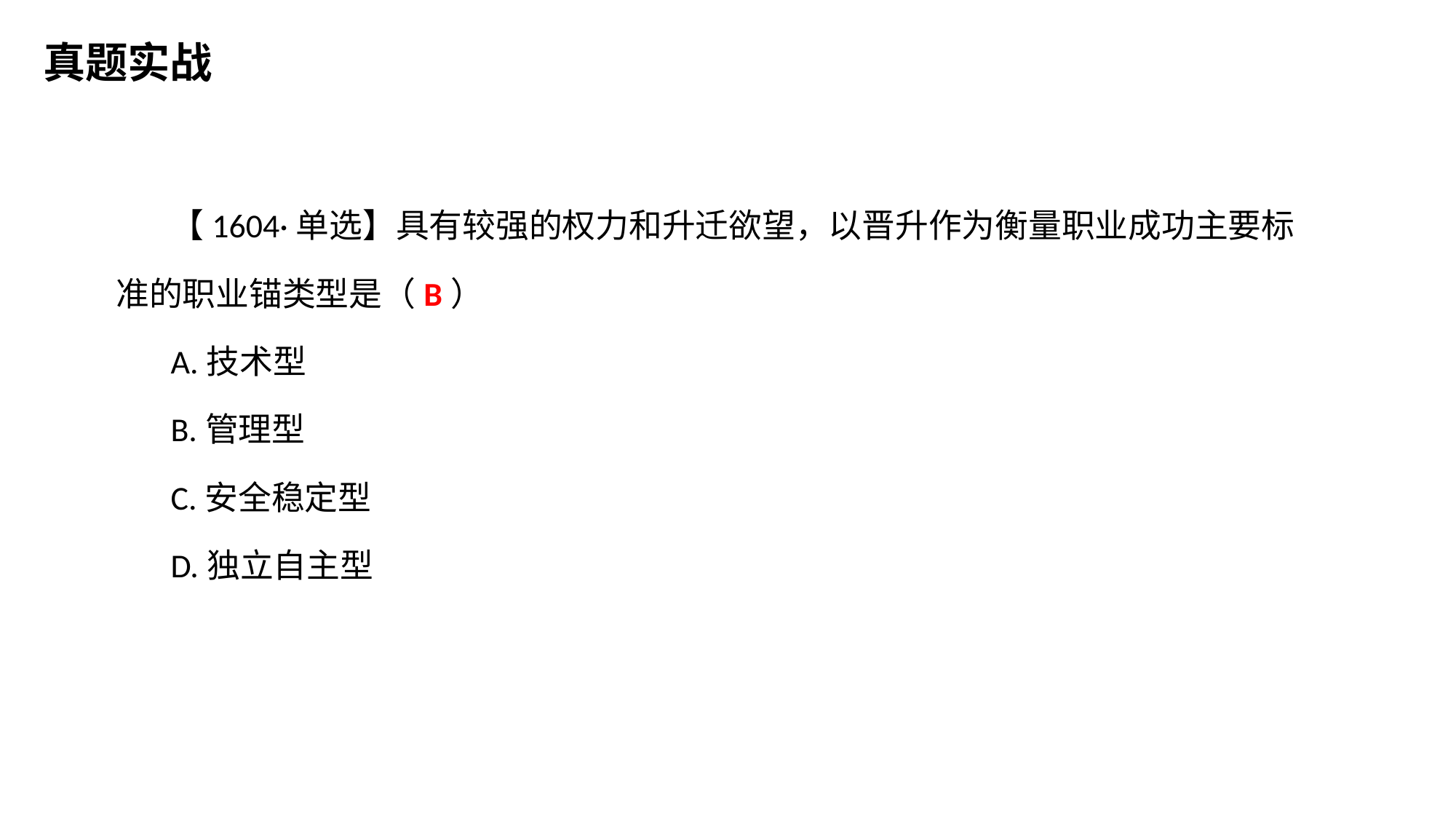

真题实战
【1604·单选】具有较强的权力和升迁欲望，以晋升作为衡量职业成功主要标准的职业锚类型是（B）
A.技术型
B.管理型
C.安全稳定型
D.独立自主型